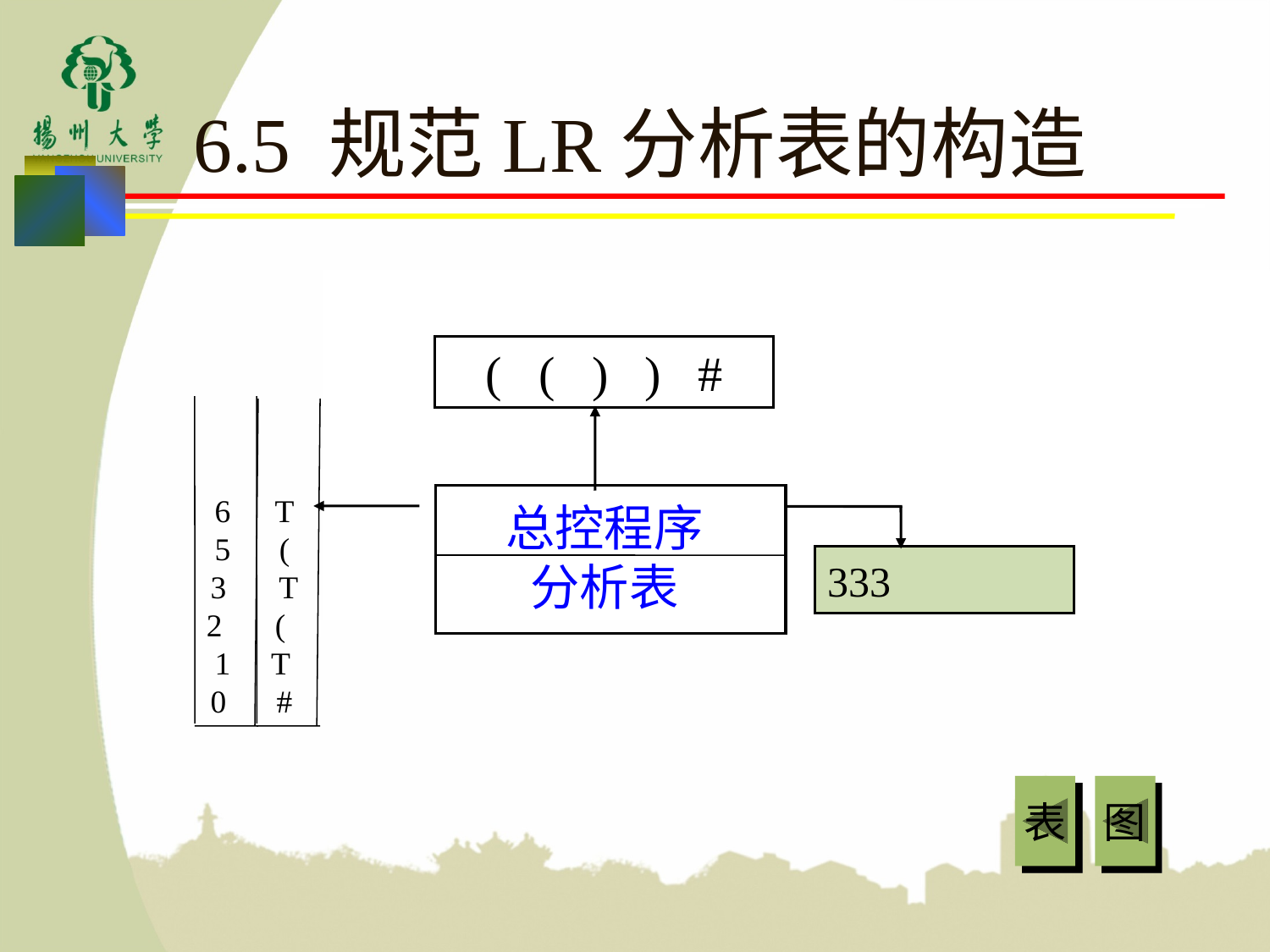

# 6.5 规范LR分析表的构造
(   (   )   )   #

6
5
3
2
1
0

T
(
 T
(
T
#

总控程序
分析表

333

表
图

100